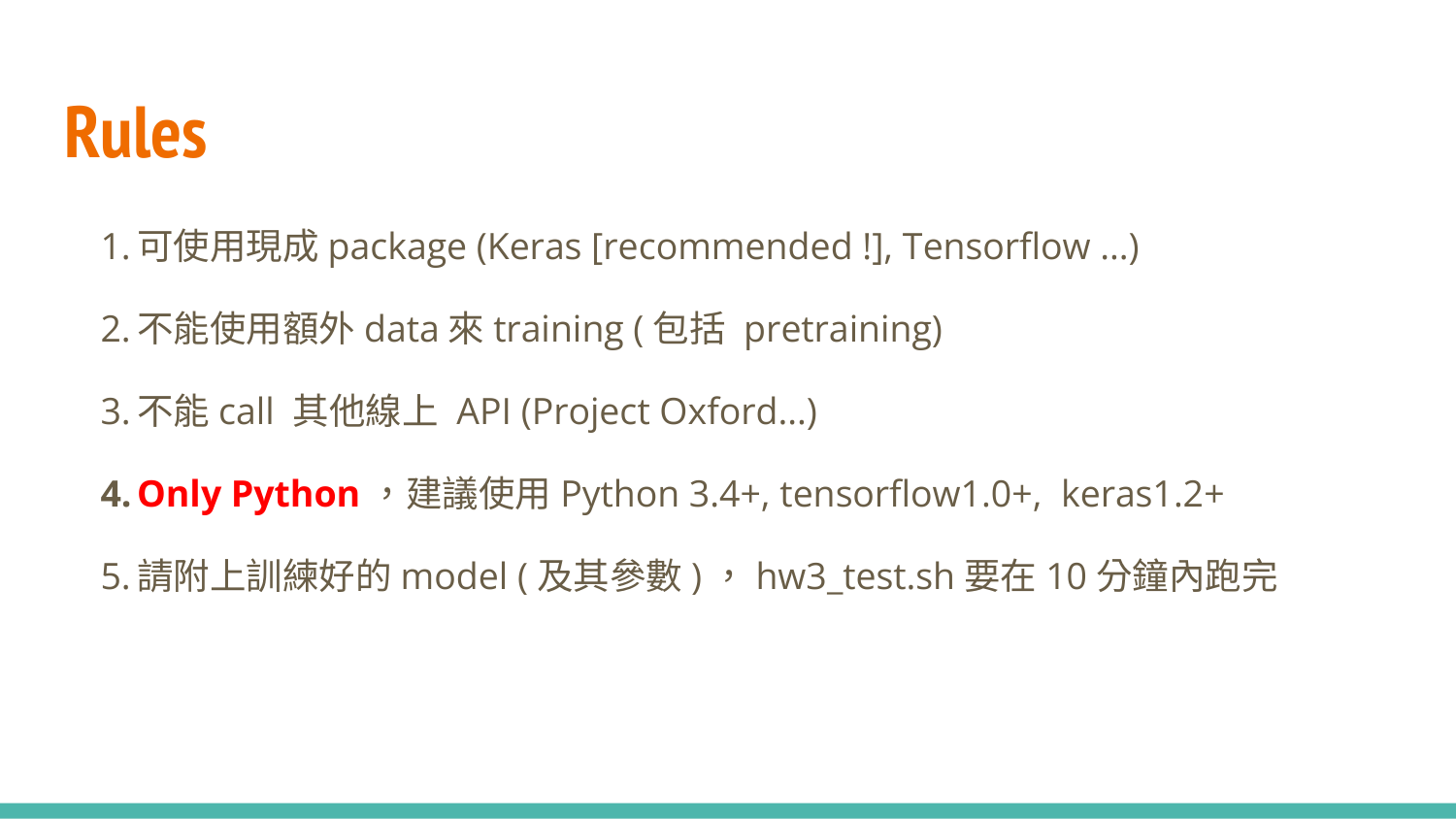

# Rules
可使用現成package (Keras [recommended !], Tensorflow ...)
不能使用額外data來training (包括 pretraining)
不能call 其他線上 API (Project Oxford...)
Only Python，建議使用Python 3.4+, tensorflow1.0+,  keras1.2+
請附上訓練好的model (及其參數)，hw3_test.sh要在10分鐘內跑完